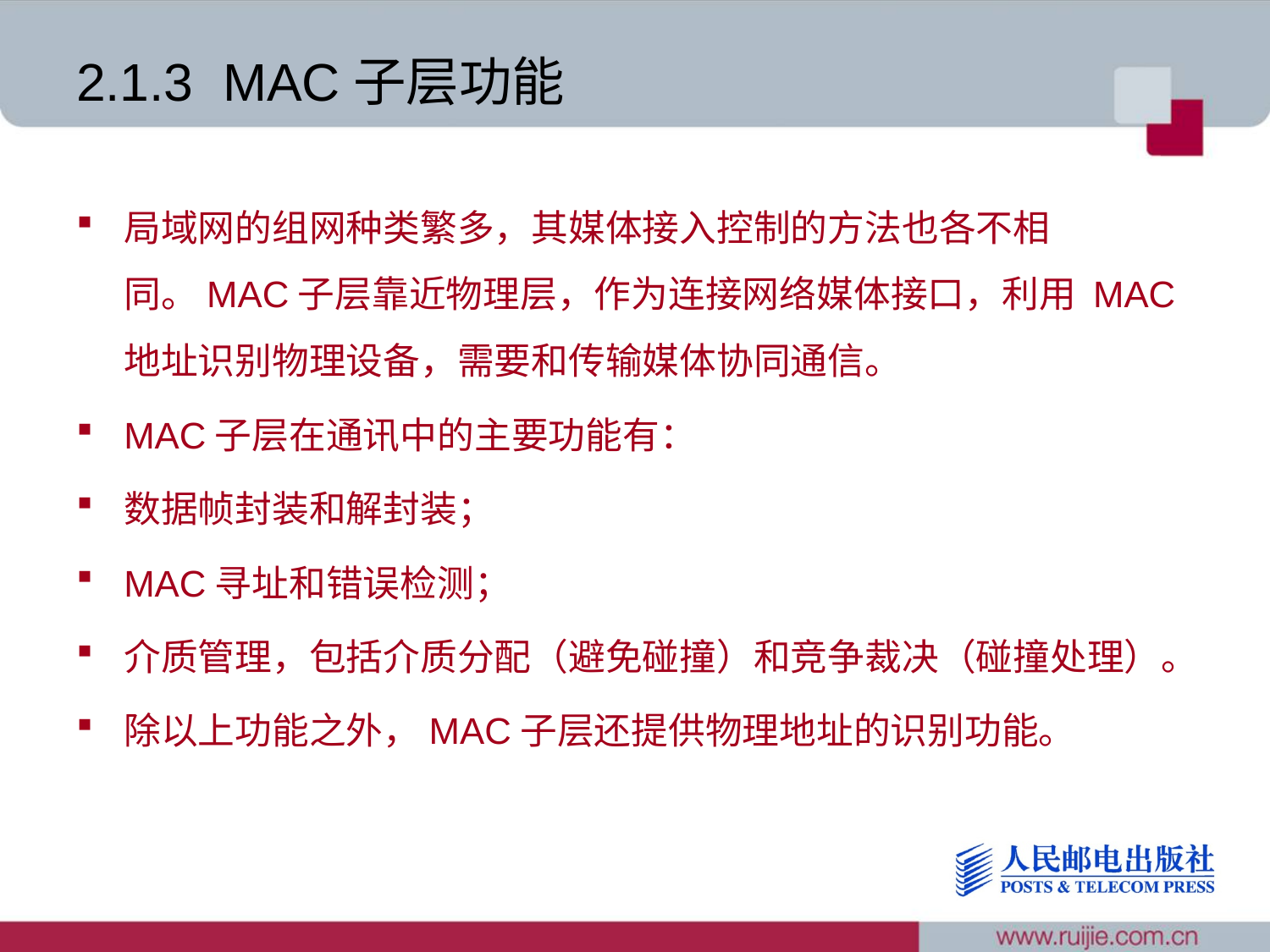

# 2.1.3  MAC子层功能
局域网的组网种类繁多，其媒体接入控制的方法也各不相同。MAC子层靠近物理层，作为连接网络媒体接口，利用 MAC 地址识别物理设备，需要和传输媒体协同通信。
MAC子层在通讯中的主要功能有：
数据帧封装和解封装；
MAC寻址和错误检测；
介质管理，包括介质分配（避免碰撞）和竞争裁决（碰撞处理）。
除以上功能之外，MAC子层还提供物理地址的识别功能。